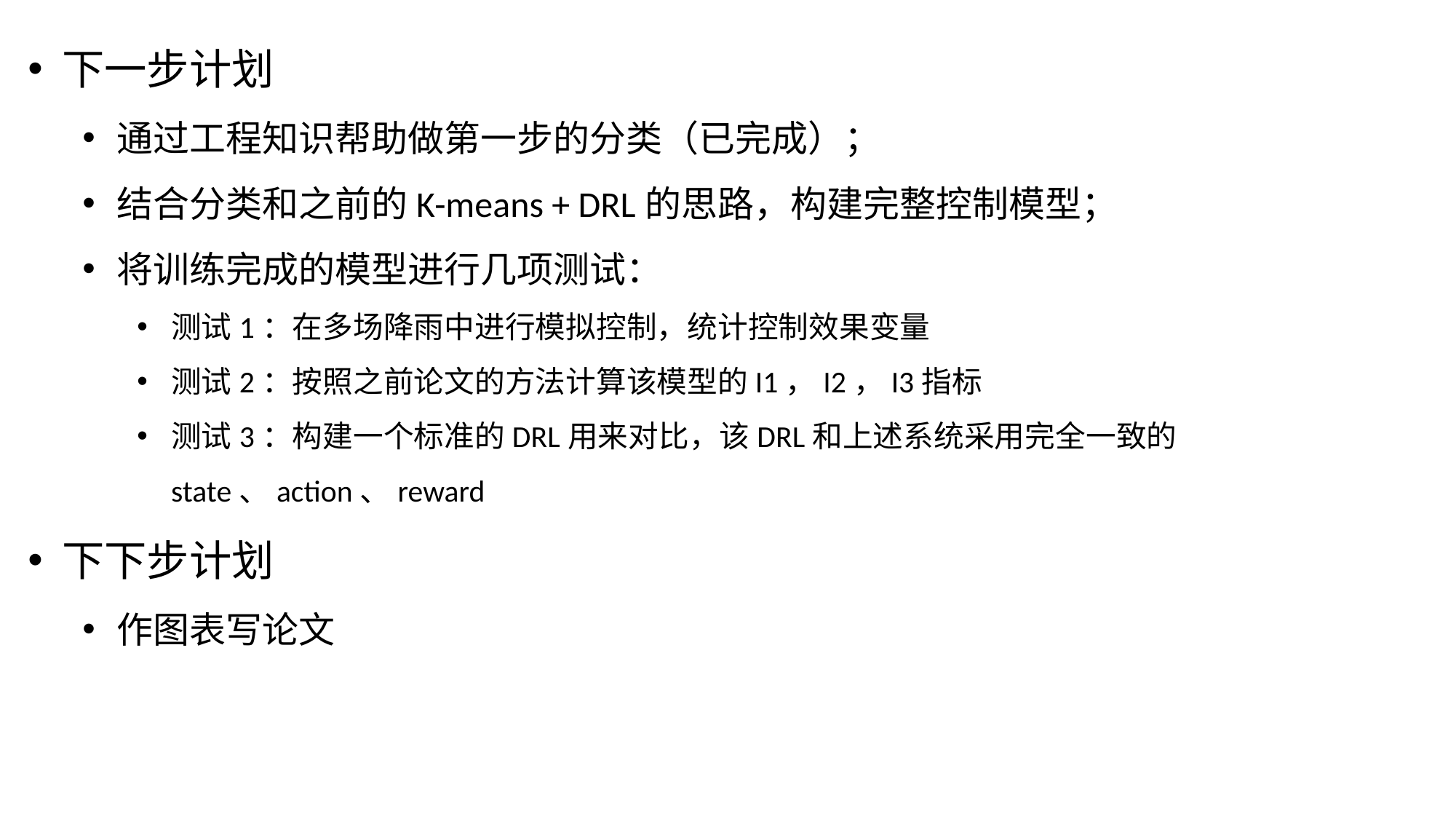

下一步计划
通过工程知识帮助做第一步的分类（已完成）；
结合分类和之前的K-means + DRL的思路，构建完整控制模型；
将训练完成的模型进行几项测试：
测试1：在多场降雨中进行模拟控制，统计控制效果变量
测试2：按照之前论文的方法计算该模型的I1，I2，I3指标
测试3：构建一个标准的DRL用来对比，该DRL和上述系统采用完全一致的state、action、reward
下下步计划
作图表写论文